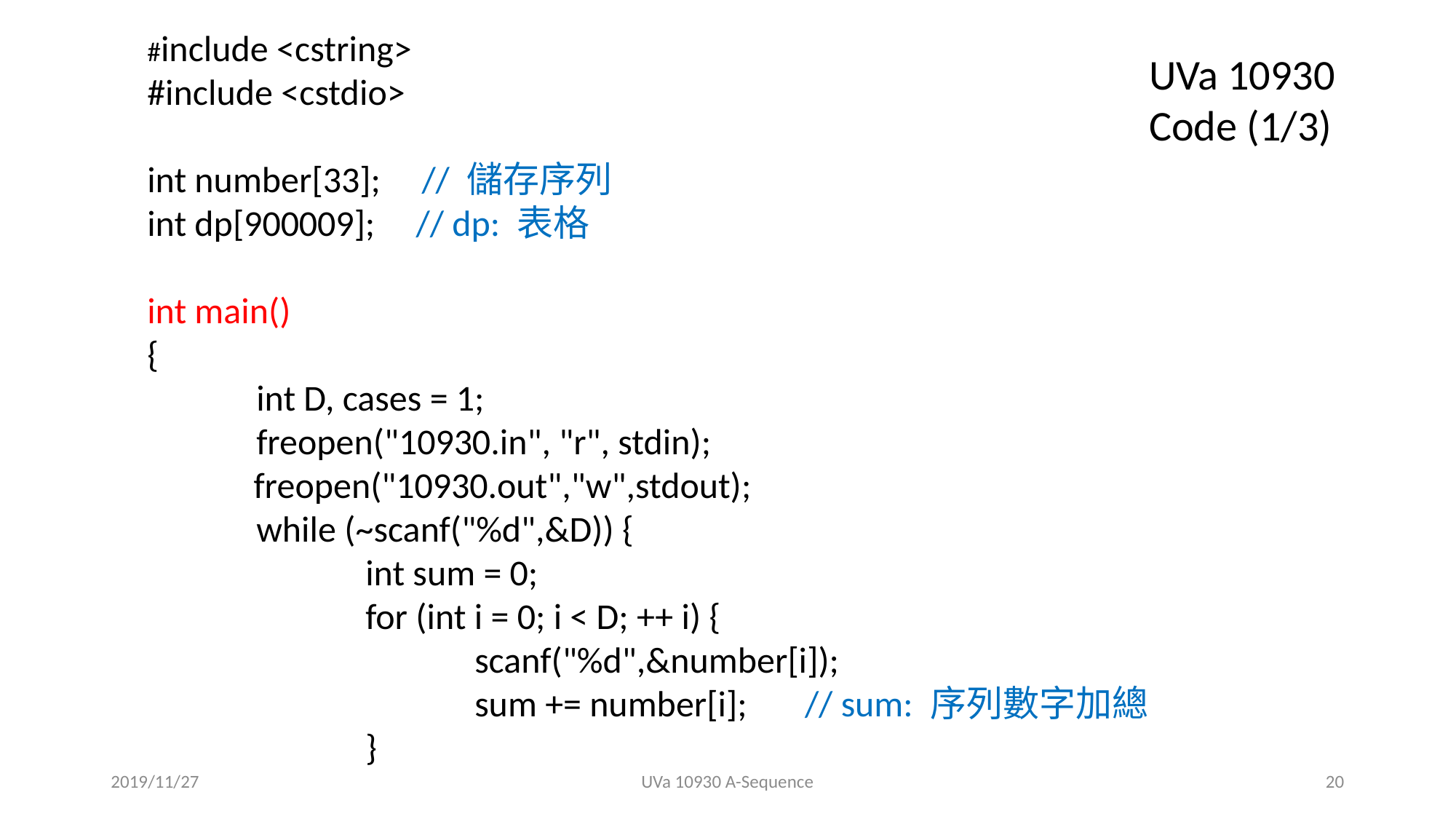

#include <cstring>
#include <cstdio>

int number[33];     // 儲存序列
int dp[900009];     // dp: 表格

int main()
{
	int D, cases = 1;
	freopen("10930.in", "r", stdin);
             freopen("10930.out","w",stdout);
	while (~scanf("%d",&D)) {
		int sum = 0;
		for (int i = 0; i < D; ++ i) {
			scanf("%d",&number[i]);
			sum += number[i];       // sum: 序列數字加總
		}
UVa 10930 Code (1/3)
2019/11/27
UVa 10930 A-Sequence
20